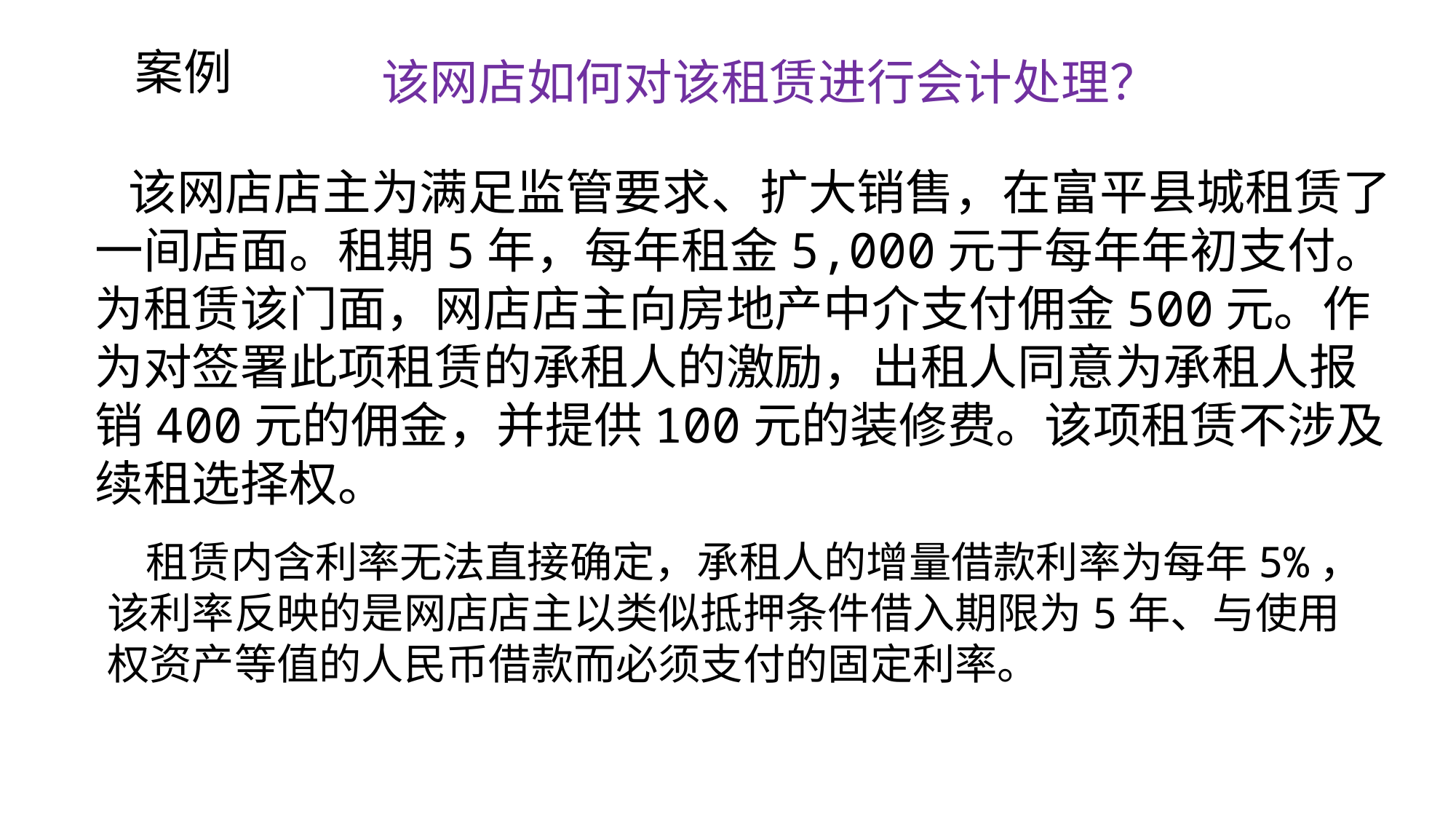

案例
该网店如何对该租赁进行会计处理？
  该网店店主为满足监管要求、扩大销售，在富平县城租赁了一间店面。租期5年，每年租金5,000元于每年年初支付。为租赁该门面，网店店主向房地产中介支付佣金500元。作为对签署此项租赁的承租人的激励，出租人同意为承租人报销400元的佣金，并提供100元的装修费。该项租赁不涉及续租选择权。
   租赁内含利率无法直接确定，承租人的增量借款利率为每年5%，该利率反映的是网店店主以类似抵押条件借入期限为5年、与使用权资产等值的人民币借款而必须支付的固定利率。